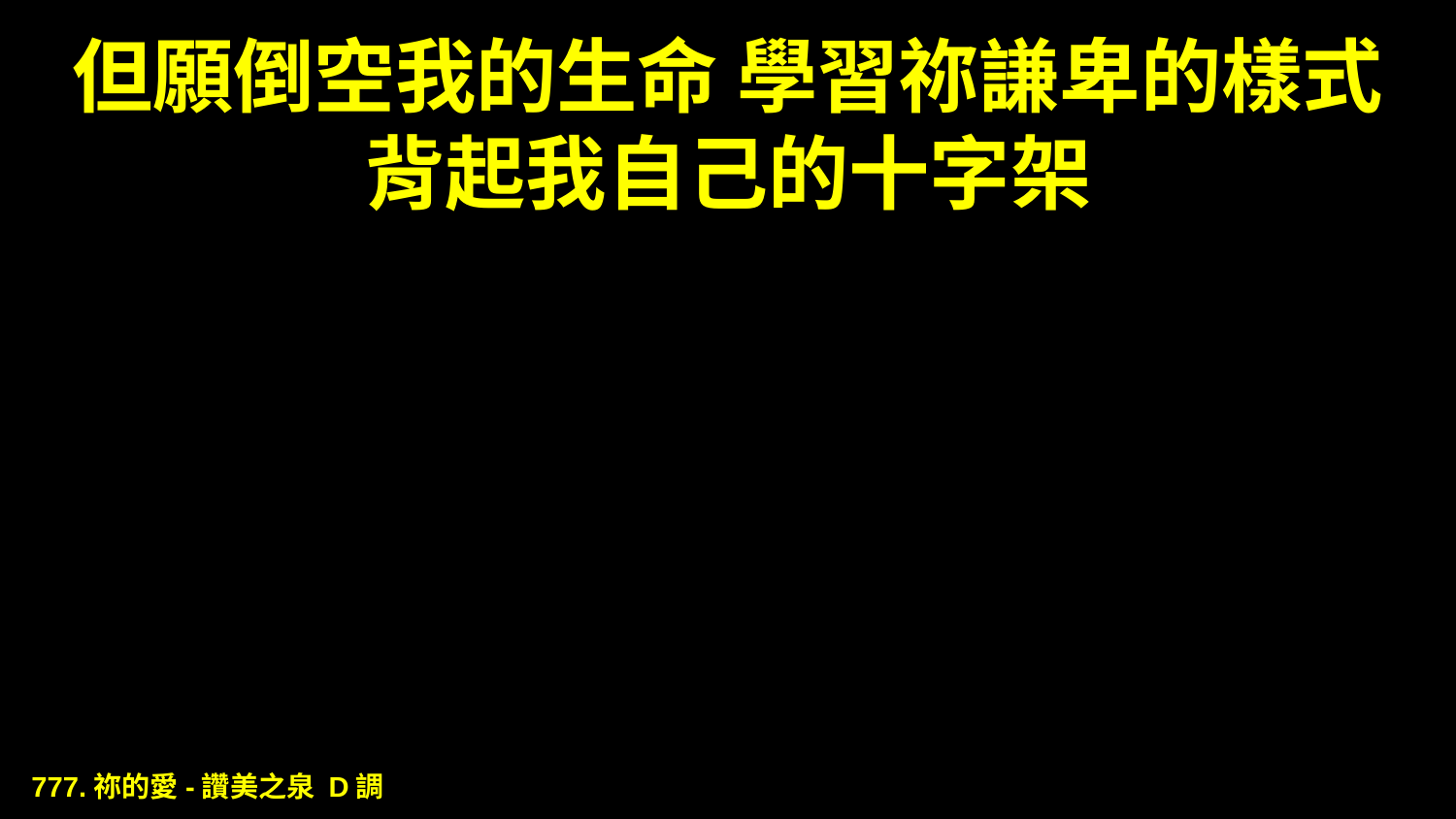

# 但願倒空我的生命 學習祢謙卑的樣式 背起我自己的十字架
777.祢的愛-讚美之泉 D調